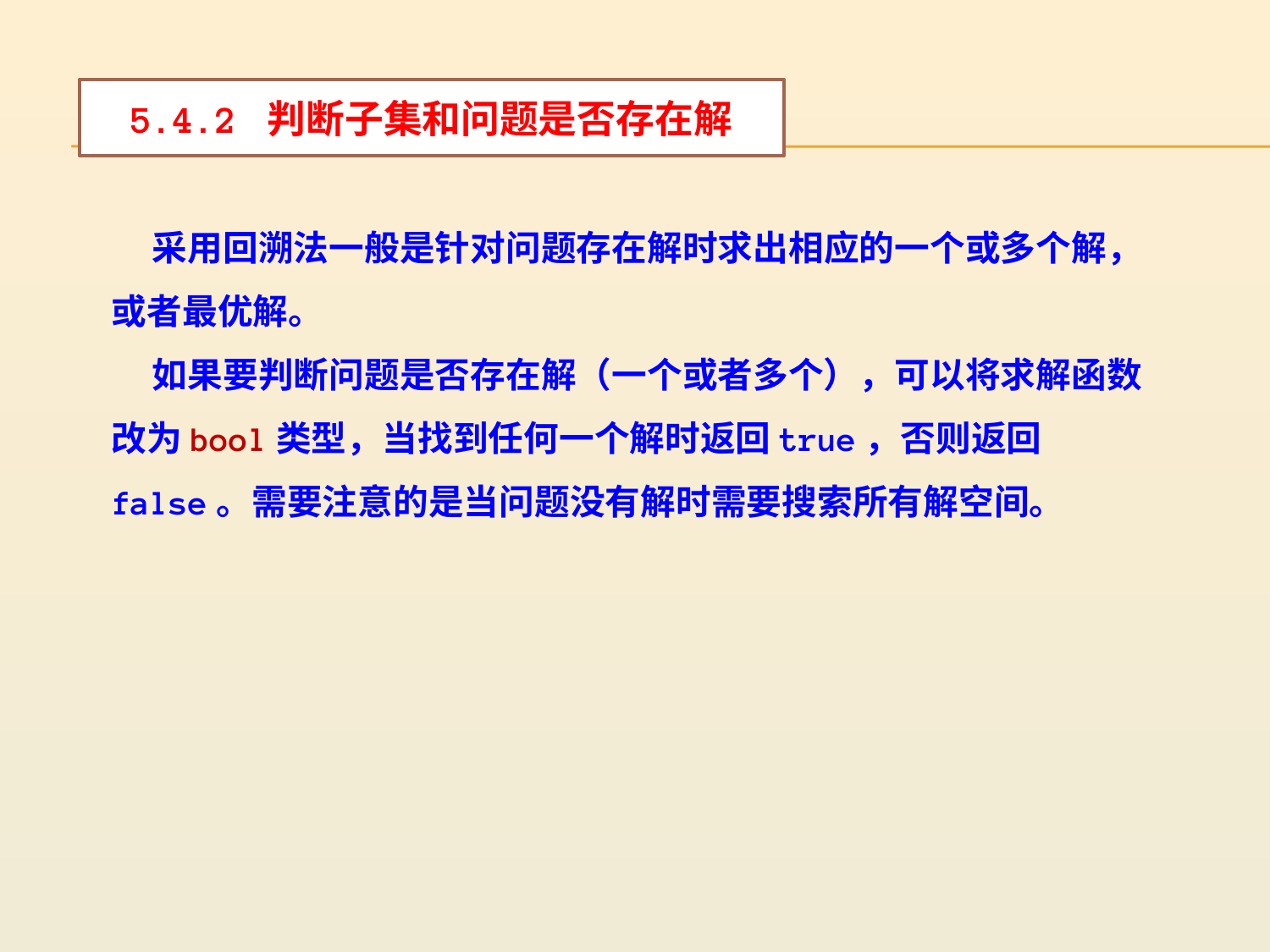

5.4.2 判断子集和问题是否存在解
    采用回溯法一般是针对问题存在解时求出相应的一个或多个解，或者最优解。
    如果要判断问题是否存在解（一个或者多个），可以将求解函数改为bool类型，当找到任何一个解时返回true，否则返回false。需要注意的是当问题没有解时需要搜索所有解空间。